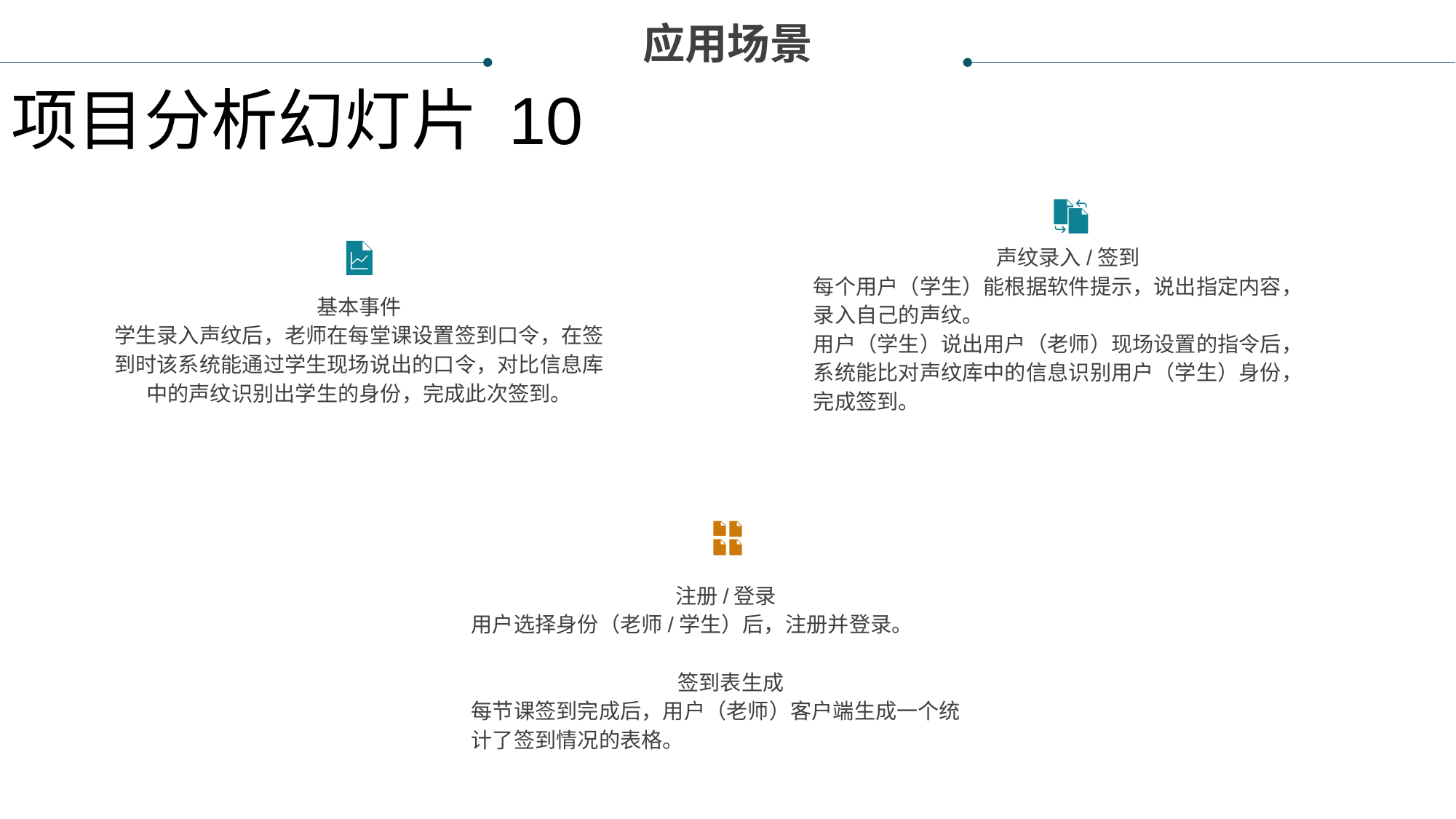

应用场景
项目分析幻灯片 10

声纹录入/签到
每个用户（学生）能根据软件提示，说出指定内容，录入自己的声纹。
用户（学生）说出用户（老师）现场设置的指令后，系统能比对声纹库中的信息识别用户（学生）身份，完成签到。

基本事件
学生录入声纹后，老师在每堂课设置签到口令，在签到时该系统能通过学生现场说出的口令，对比信息库中的声纹识别出学生的身份，完成此次签到。

注册/登录
用户选择身份（老师/学生）后，注册并登录。
 签到表生成
每节课签到完成后，用户（老师）客户端生成一个统计了签到情况的表格。